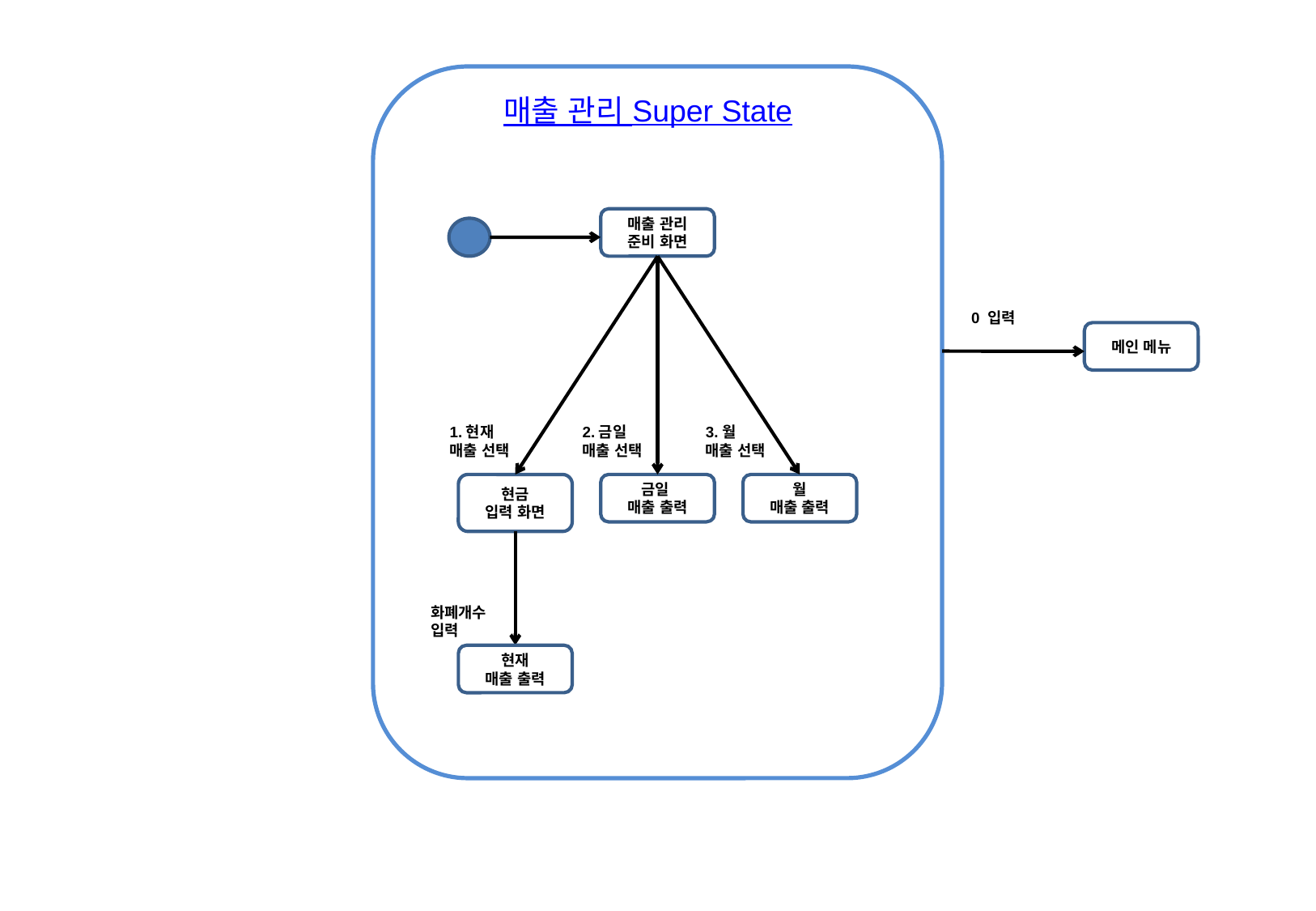

매출 관리 Super State
매출 관리 준비 화면

0 입력
메인 메뉴
1.현재
매출 선택
2.금일
매출 선택
3.월
매출 선택
현금
입력 화면
금일
매출 출력
월
매출 출력
화폐개수 입력
현재
매출 출력